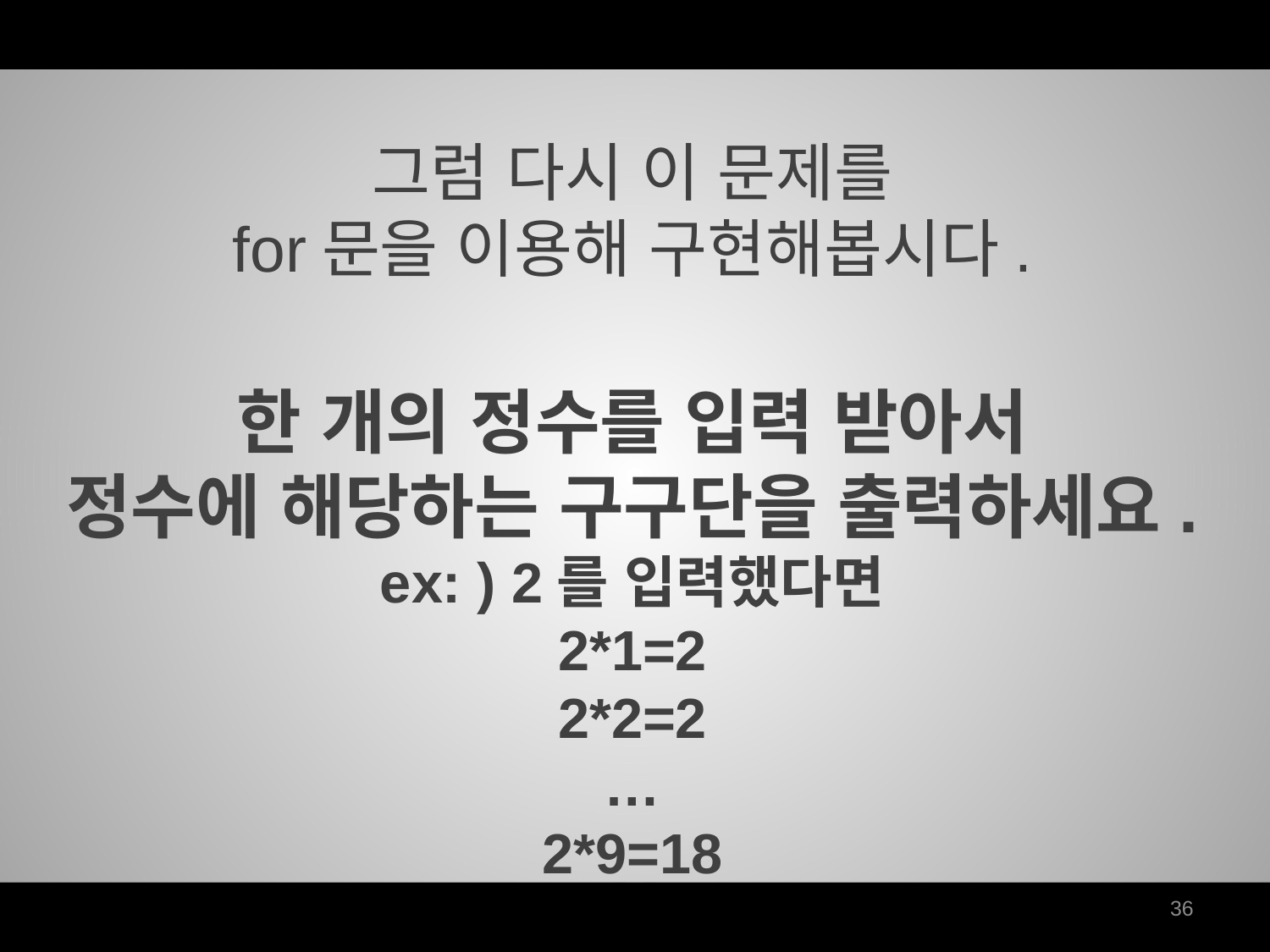

그럼 다시 이 문제를
for문을 이용해 구현해봅시다.

한 개의 정수를 입력 받아서
정수에 해당하는 구구단을 출력하세요.
ex: ) 2를 입력했다면
2*1=2
2*2=2
…
2*9=18
36